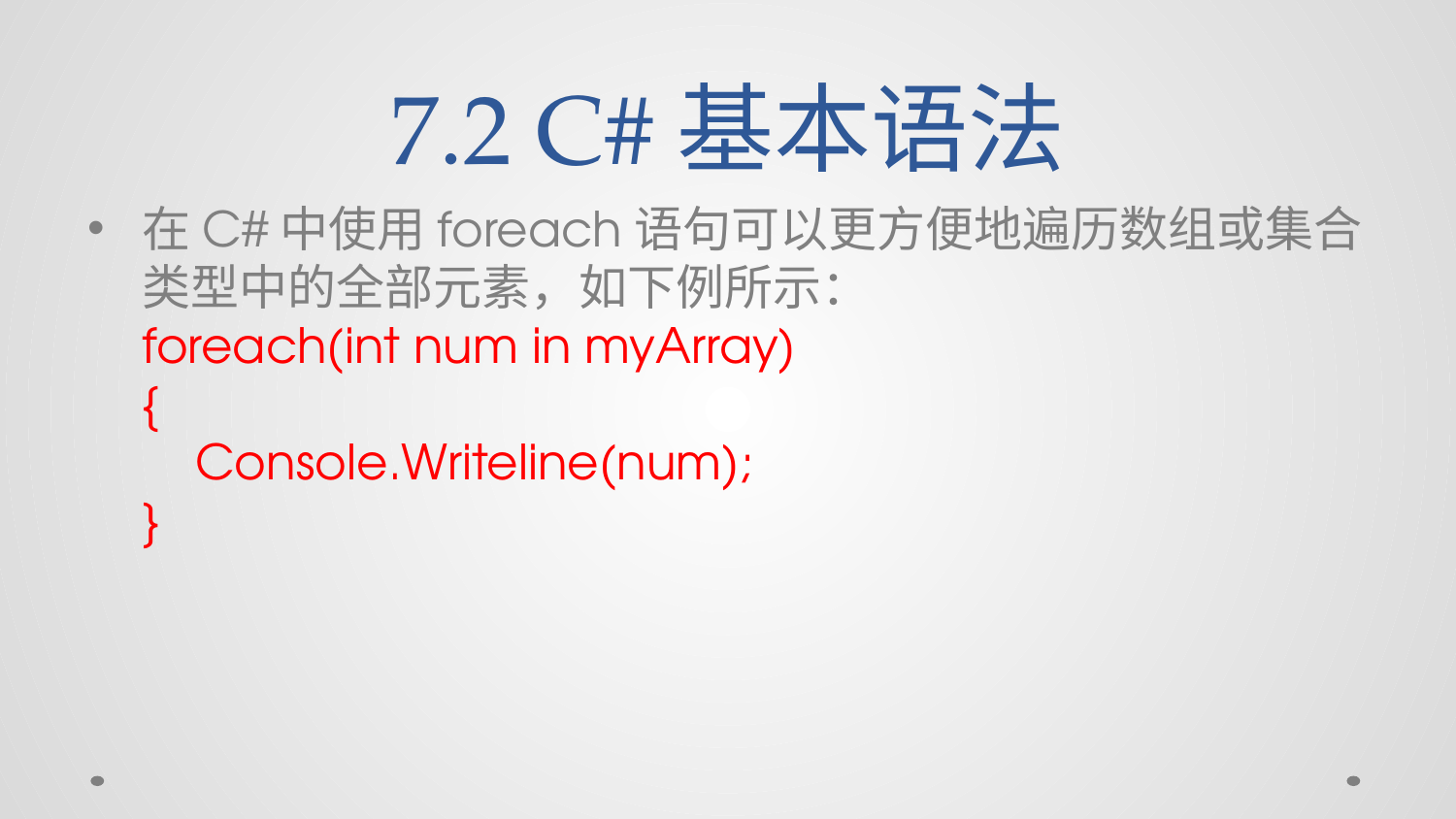

# 7.2 C#基本语法
在C#中使用foreach语句可以更方便地遍历数组或集合类型中的全部元素，如下例所示：
foreach(int num in myArray)
{
    Console.Writeline(num);
}